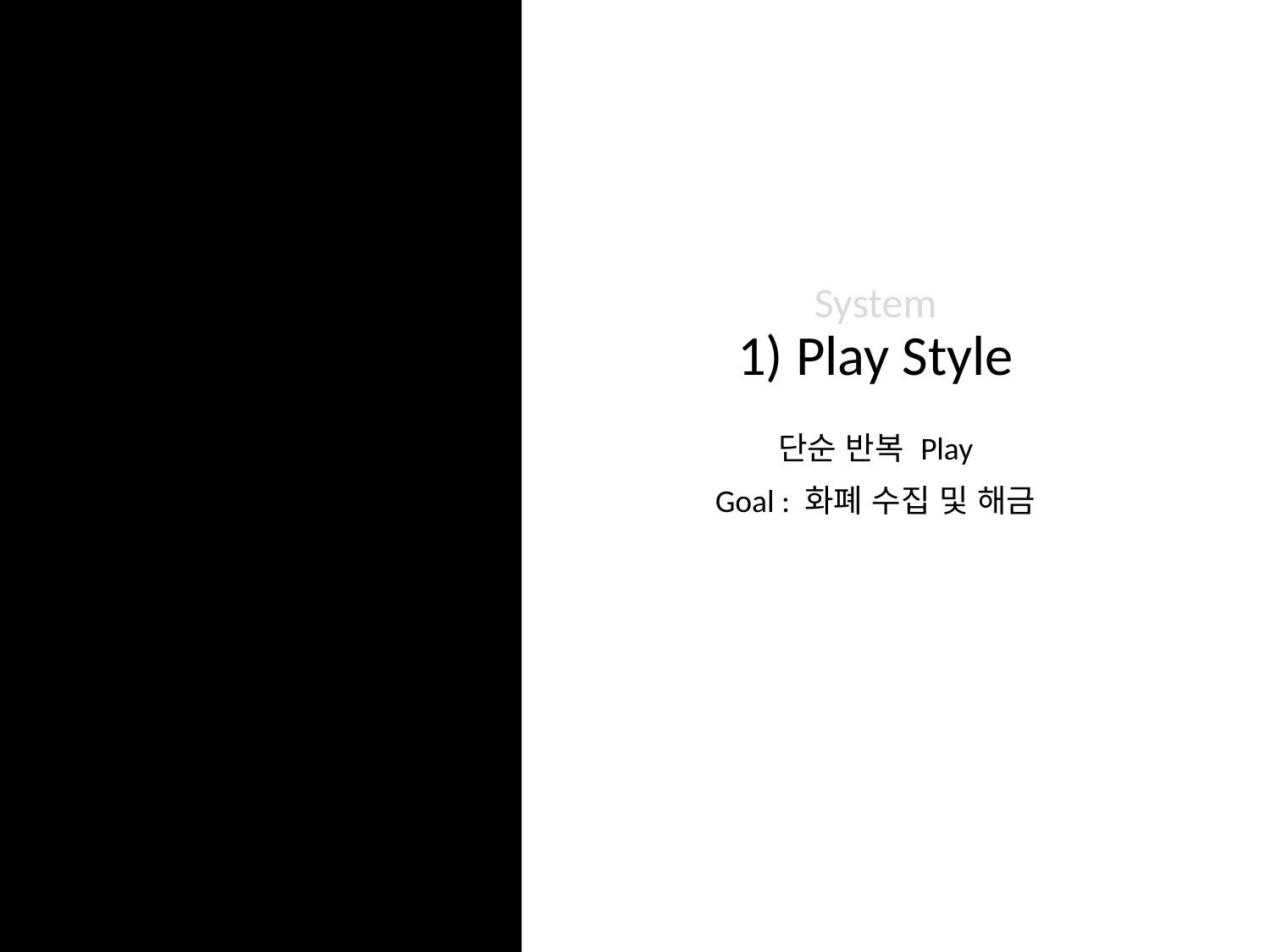

# System 1) Play Style
단순 반복 Play
Goal : 화폐 수집 및 해금